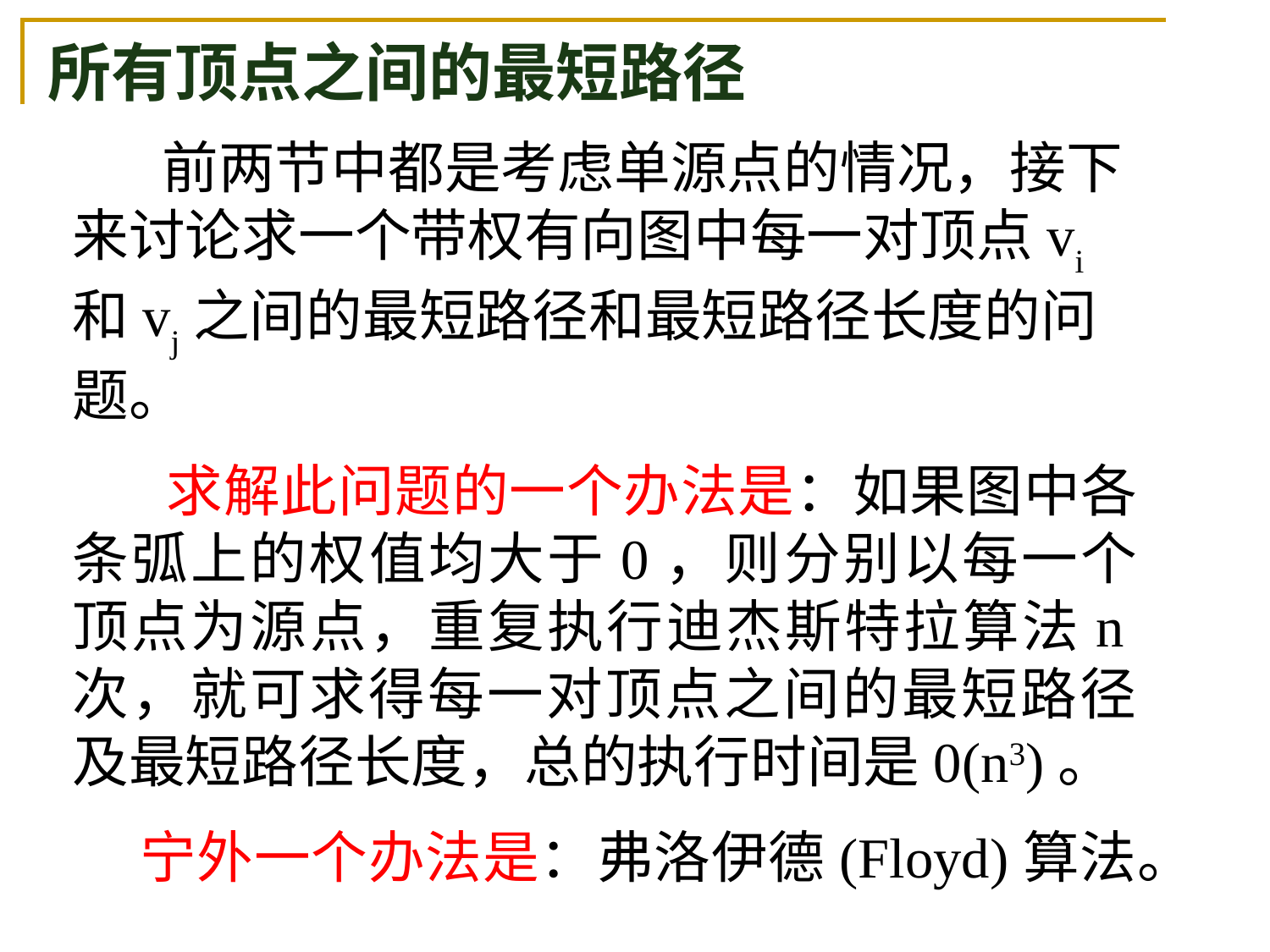

所有顶点之间的最短路径
      前两节中都是考虑单源点的情况，接下来讨论求一个带权有向图中每一对顶点vi和vj之间的最短路径和最短路径长度的问题。
      求解此问题的一个办法是：如果图中各条弧上的权值均大于0，则分别以每一个顶点为源点，重复执行迪杰斯特拉算法n次，就可求得每一对顶点之间的最短路径及最短路径长度，总的执行时间是0(n3)。
    宁外一个办法是：弗洛伊德(Floyd)算法。